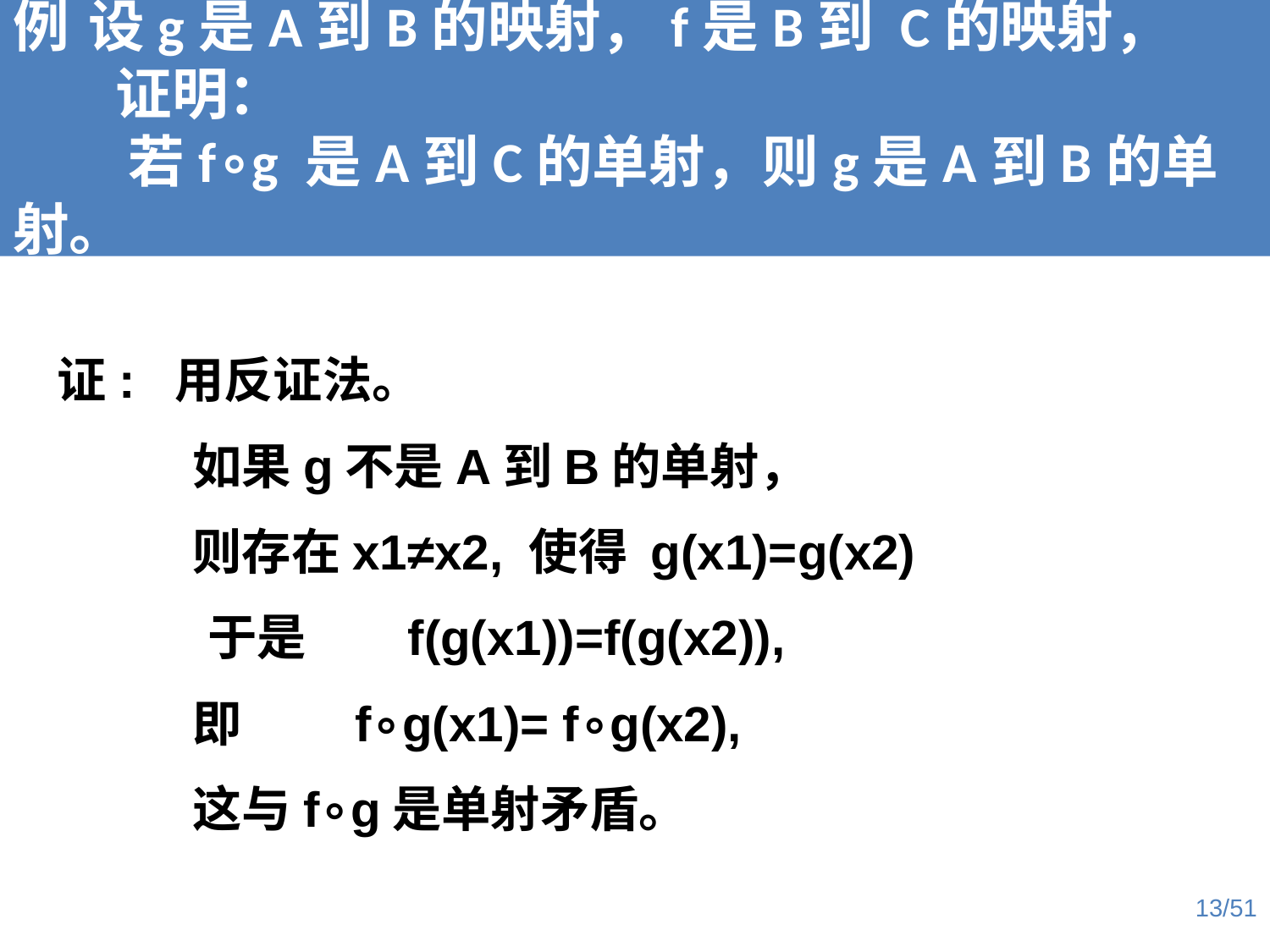

例  设g是A到B的映射，f是B到 C的映射，
        证明：
         若f∘g 是A到C的单射，则g是A到B的单射。
证:  用反证法。
           如果g不是A到B的单射，
           则存在x1≠x2, 使得 g(x1)=g(x2)
	 于是        f(g(x1))=f(g(x2)),
           即         f∘g(x1)= f∘g(x2),
           这与f∘g是单射矛盾。
13/51